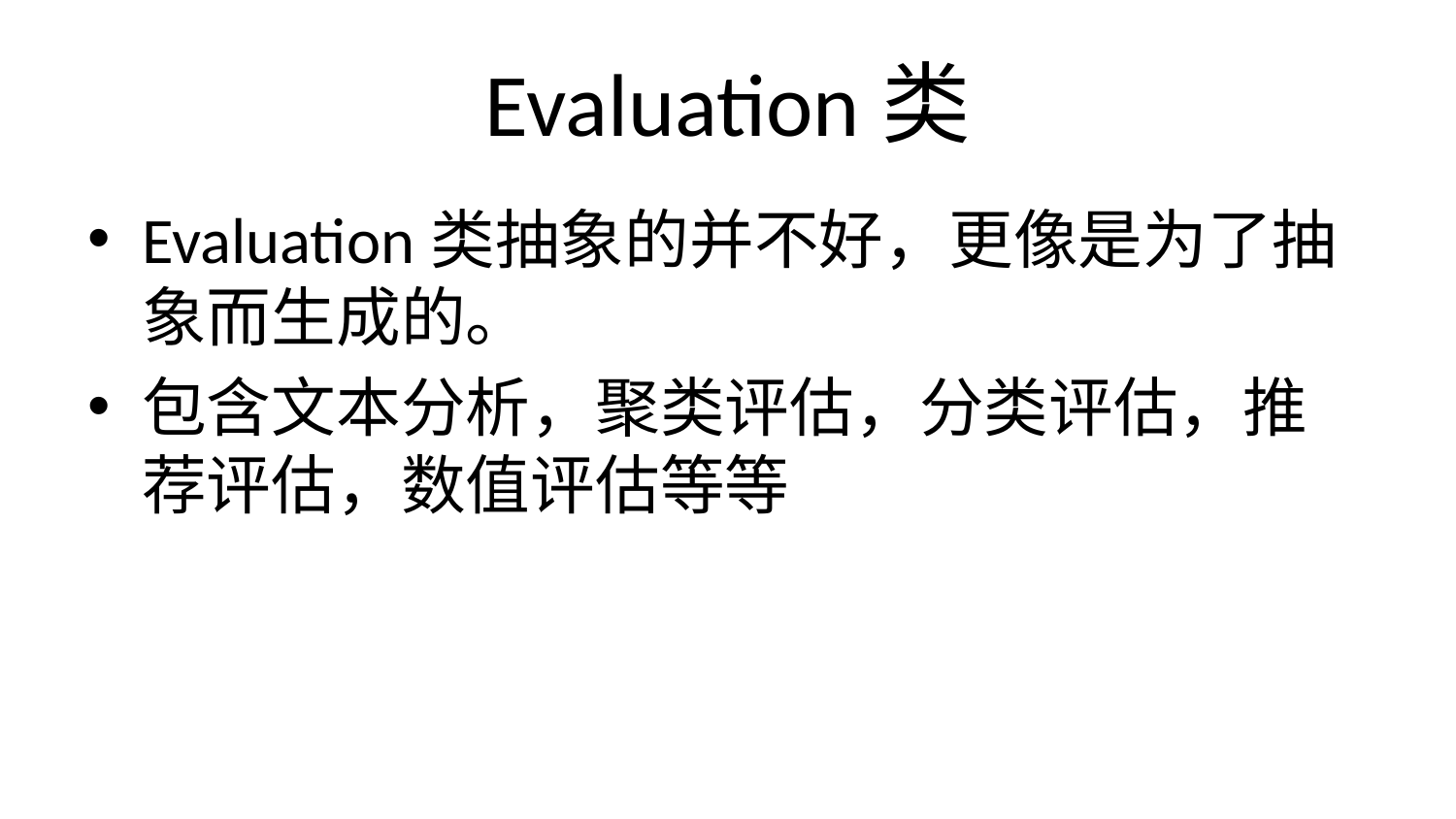

# Evaluation类
Evaluation类抽象的并不好，更像是为了抽象而生成的。
包含文本分析，聚类评估，分类评估，推荐评估，数值评估等等